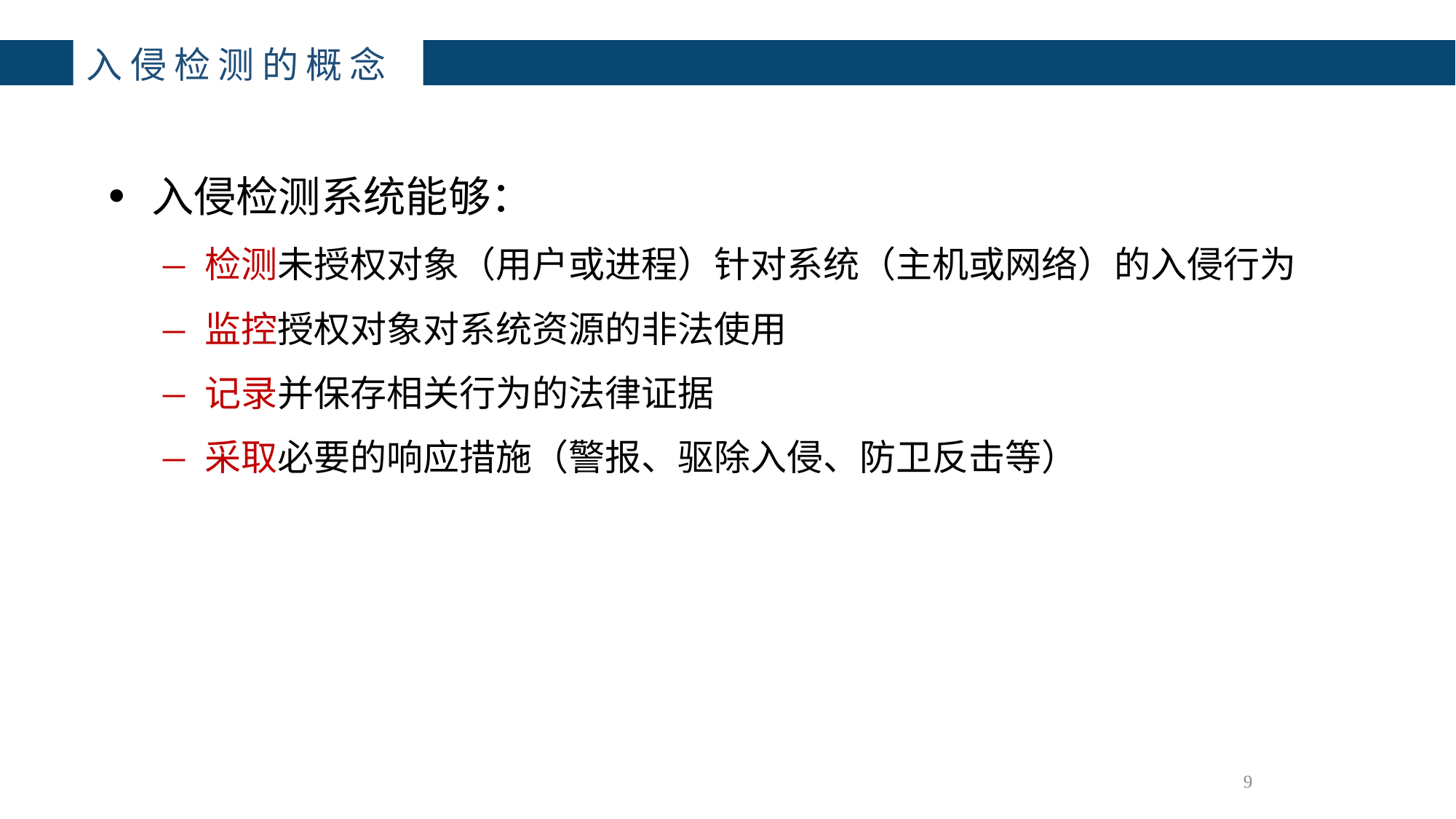

# 入侵检测的概念
入侵检测系统能够：
检测未授权对象（用户或进程）针对系统（主机或网络）的入侵行为
监控授权对象对系统资源的非法使用
记录并保存相关行为的法律证据
采取必要的响应措施（警报、驱除入侵、防卫反击等）

9